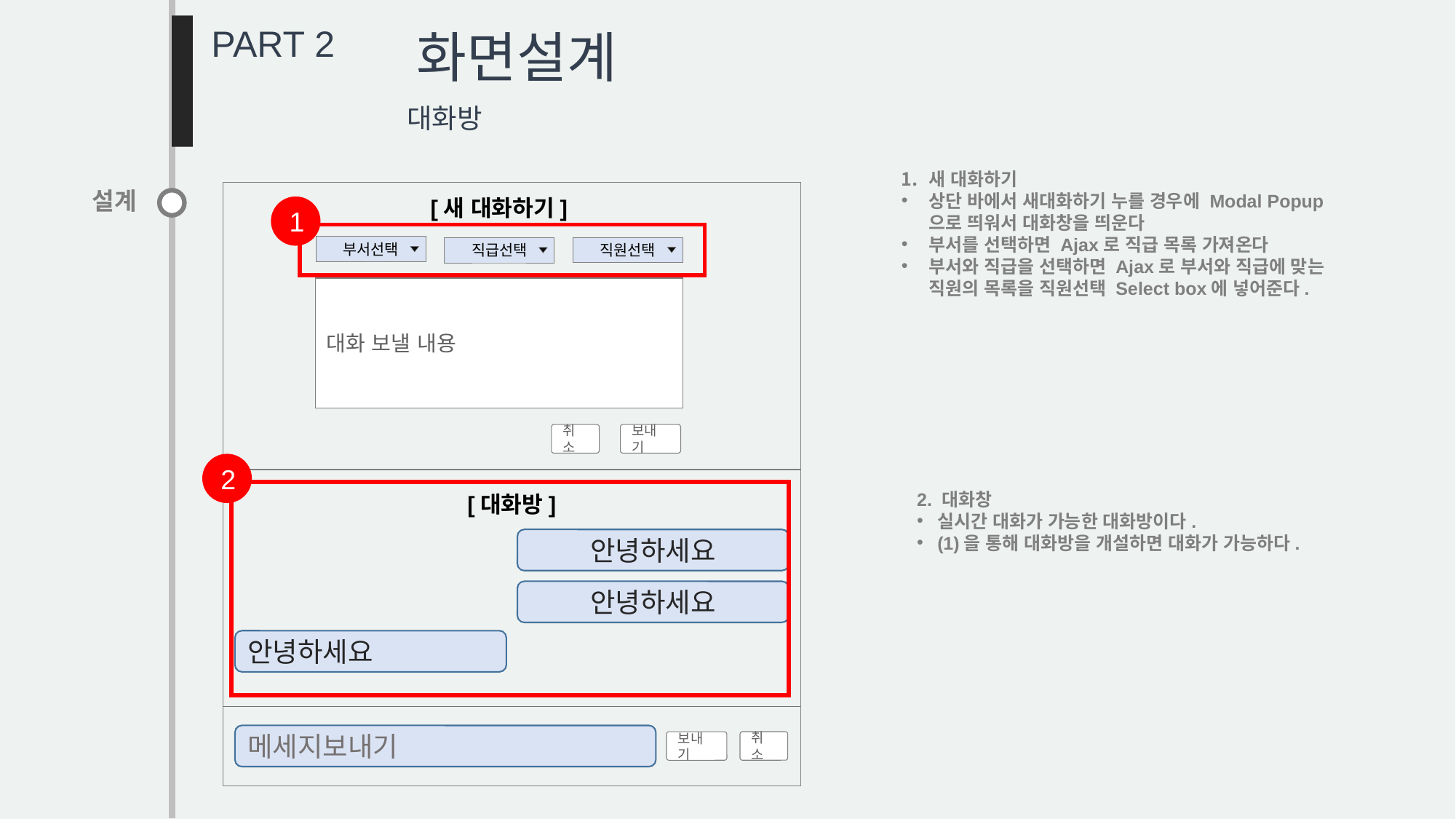

PART 2
화면설계
대화방
새 대화하기
상단 바에서 새대화하기 누를 경우에 Modal Popup으로 띄워서 대화창을 띄운다
부서를 선택하면 Ajax로 직급 목록 가져온다
부서와 직급을 선택하면 Ajax로 부서와 직급에 맞는 직원의 목록을 직원선택 Select box에 넣어준다.
설계

[새 대화하기]

1

부서선택
직원선택
직급선택

대화 보낼 내용
취소
보내기
2

2. 대화창
실시간 대화가 가능한 대화방이다.
(1)을 통해 대화방을 개설하면 대화가 가능하다.
[대화방]
안녕하세요
안녕하세요
안녕하세요
메세지보내기
취소
보내기